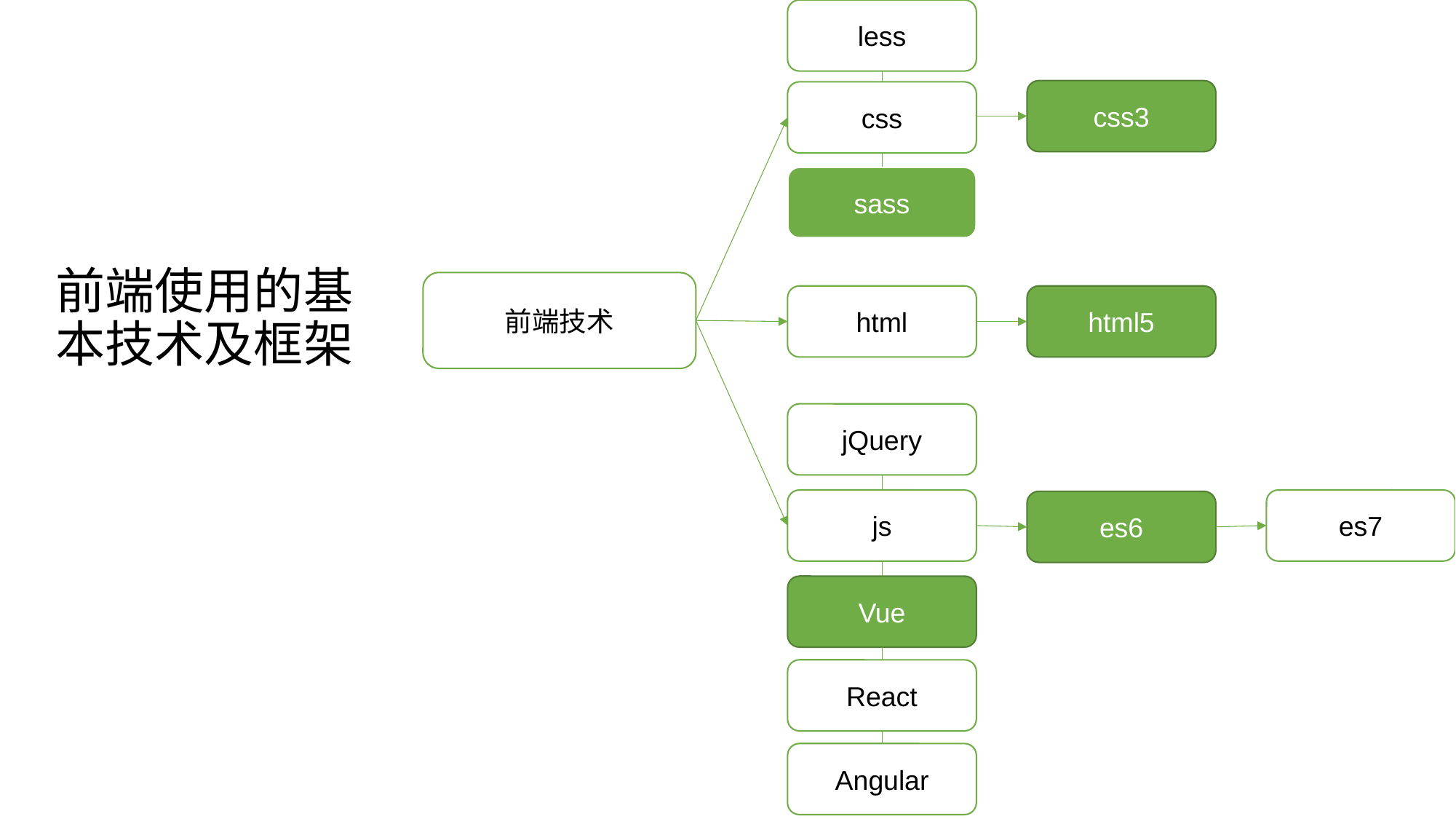

less
css3
css
sass

# 前端使用的基本技术及框架
前端技术
html
html5
jQuery
js
es7
es6
Vue
React
Angular